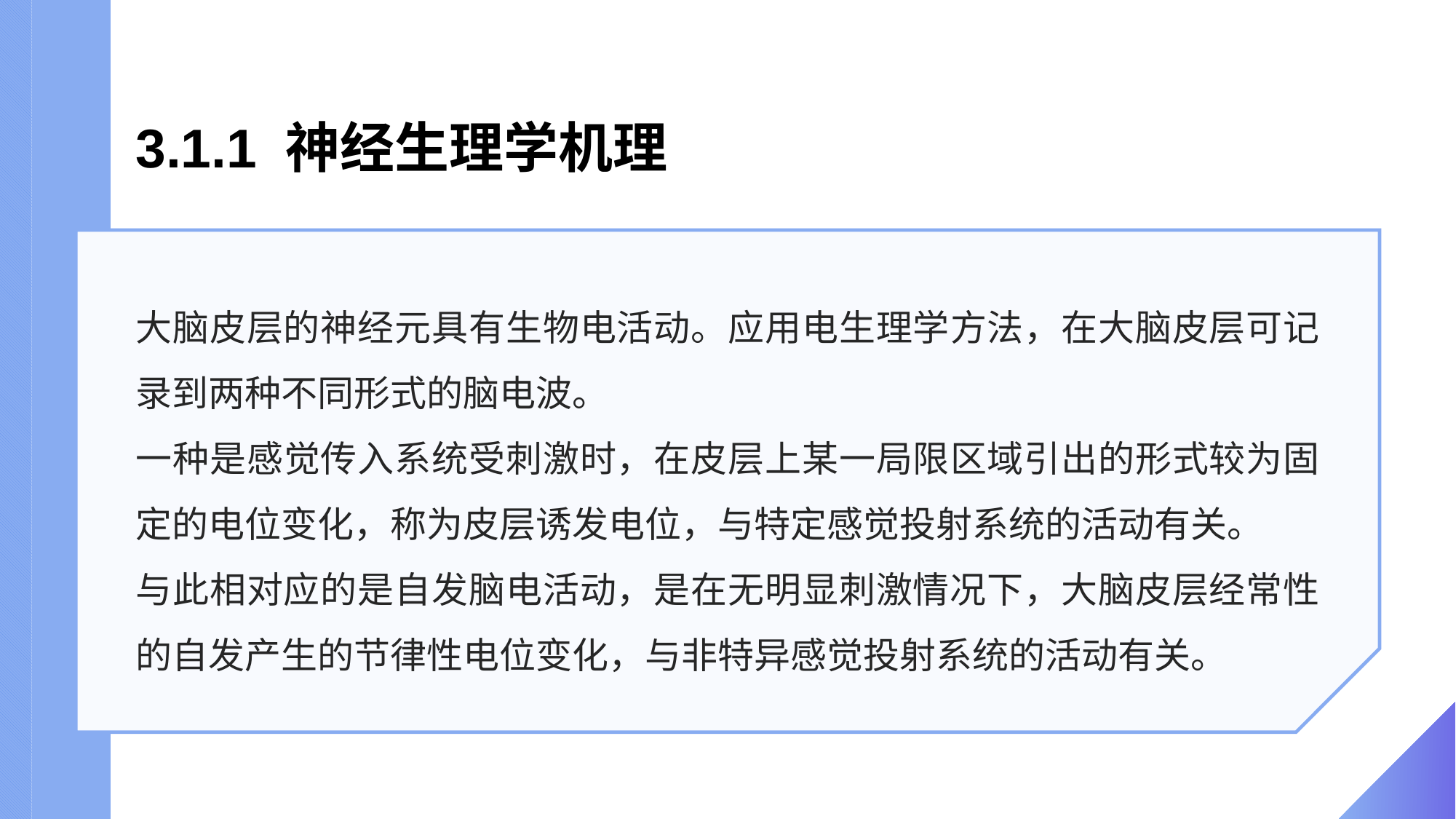

# 3.1.1 神经生理学机理
大脑皮层的神经元具有生物电活动。应用电生理学方法，在大脑皮层可记录到两种不同形式的脑电波。
一种是感觉传入系统受刺激时，在皮层上某一局限区域引出的形式较为固定的电位变化，称为皮层诱发电位，与特定感觉投射系统的活动有关。
与此相对应的是自发脑电活动，是在无明显刺激情况下，大脑皮层经常性的自发产生的节律性电位变化，与非特异感觉投射系统的活动有关。